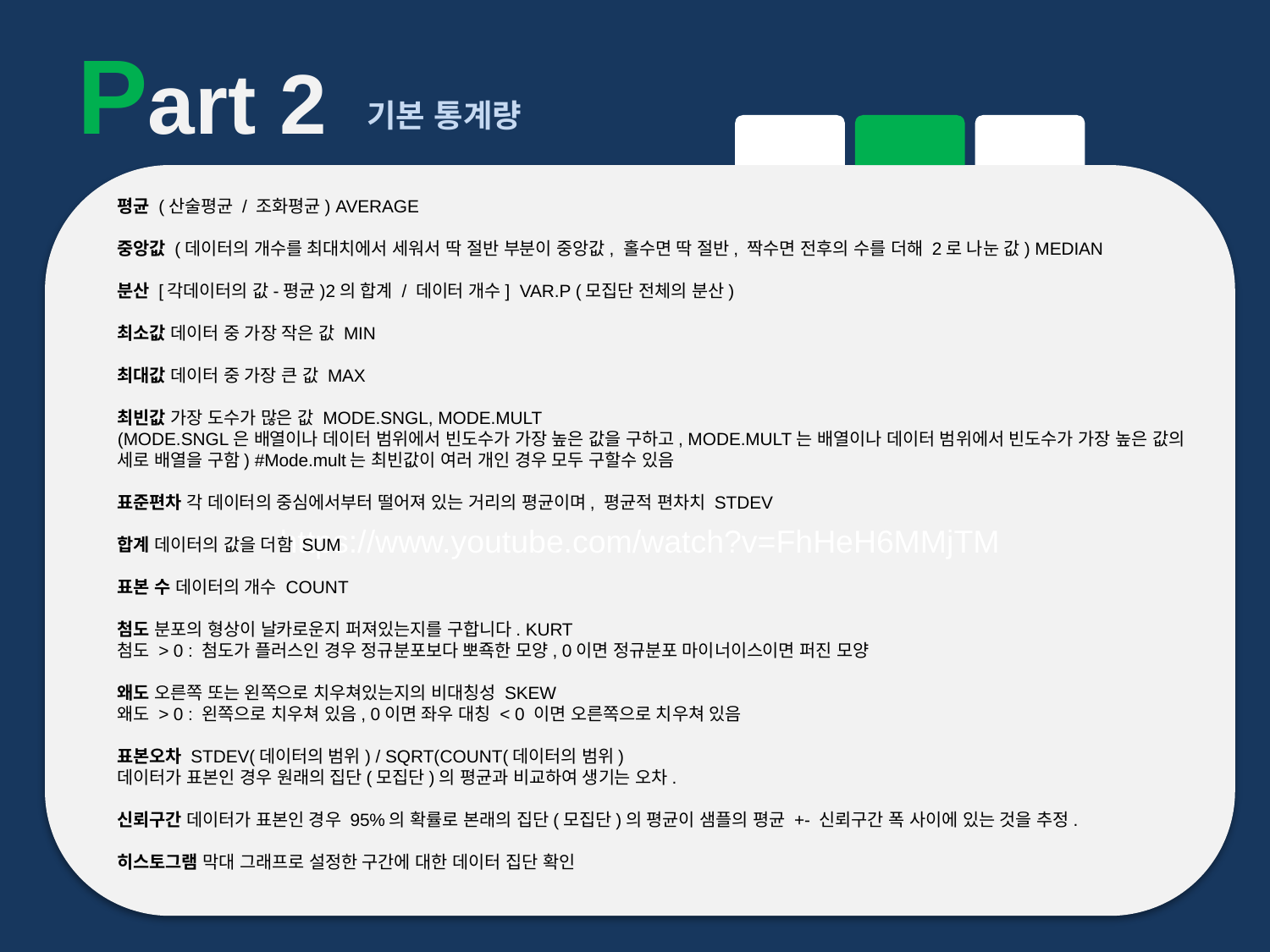

Part 2
기본 통계량

https://www.youtube.com/watch?v=FhHeH6MMjTM
평균 (산술평균 / 조화평균) AVERAGE

중앙값 (데이터의 개수를 최대치에서 세워서 딱 절반 부분이 중앙값, 홀수면 딱 절반, 짝수면 전후의 수를 더해 2로 나눈 값) MEDIAN

분산 [각데이터의 값-평균)2의 합계 / 데이터 개수]  VAR.P (모집단 전체의 분산)

최소값 데이터 중 가장 작은 값 MIN

최대값 데이터 중 가장 큰 값 MAX

최빈값 가장 도수가 많은 값 MODE.SNGL, MODE.MULT
(MODE.SNGL은 배열이나 데이터 범위에서 빈도수가 가장 높은 값을 구하고, MODE.MULT는 배열이나 데이터 범위에서 빈도수가 가장 높은 값의 세로 배열을 구함) #Mode.mult는 최빈값이 여러 개인 경우 모두 구할수 있음

표준편차 각 데이터의 중심에서부터 떨어져 있는 거리의 평균이며, 평균적 편차치 STDEV

합계 데이터의 값을 더함 SUM

표본 수 데이터의 개수 COUNT
첨도 분포의 형상이 날카로운지 퍼져있는지를 구합니다. KURT
첨도 > 0 : 첨도가 플러스인 경우 정규분포보다 뽀죡한 모양, 0이면 정규분포 마이너이스이면 퍼진 모양

왜도 오른쪽 또는 왼쪽으로 치우쳐있는지의 비대칭성 SKEW
왜도 > 0 : 왼쪽으로 치우쳐 있음, 0이면 좌우 대칭 < 0 이면 오른쪽으로 치우쳐 있음

표본오차 STDEV(데이터의 범위) / SQRT(COUNT(데이터의 범위)
데이터가 표본인 경우 원래의 집단(모집단)의 평균과 비교하여 생기는 오차.

신뢰구간 데이터가 표본인 경우 95%의 확률로 본래의 집단(모집단)의 평균이 샘플의 평균 +- 신뢰구간 폭 사이에 있는 것을 추정.

히스토그램 막대 그래프로 설정한 구간에 대한 데이터 집단 확인